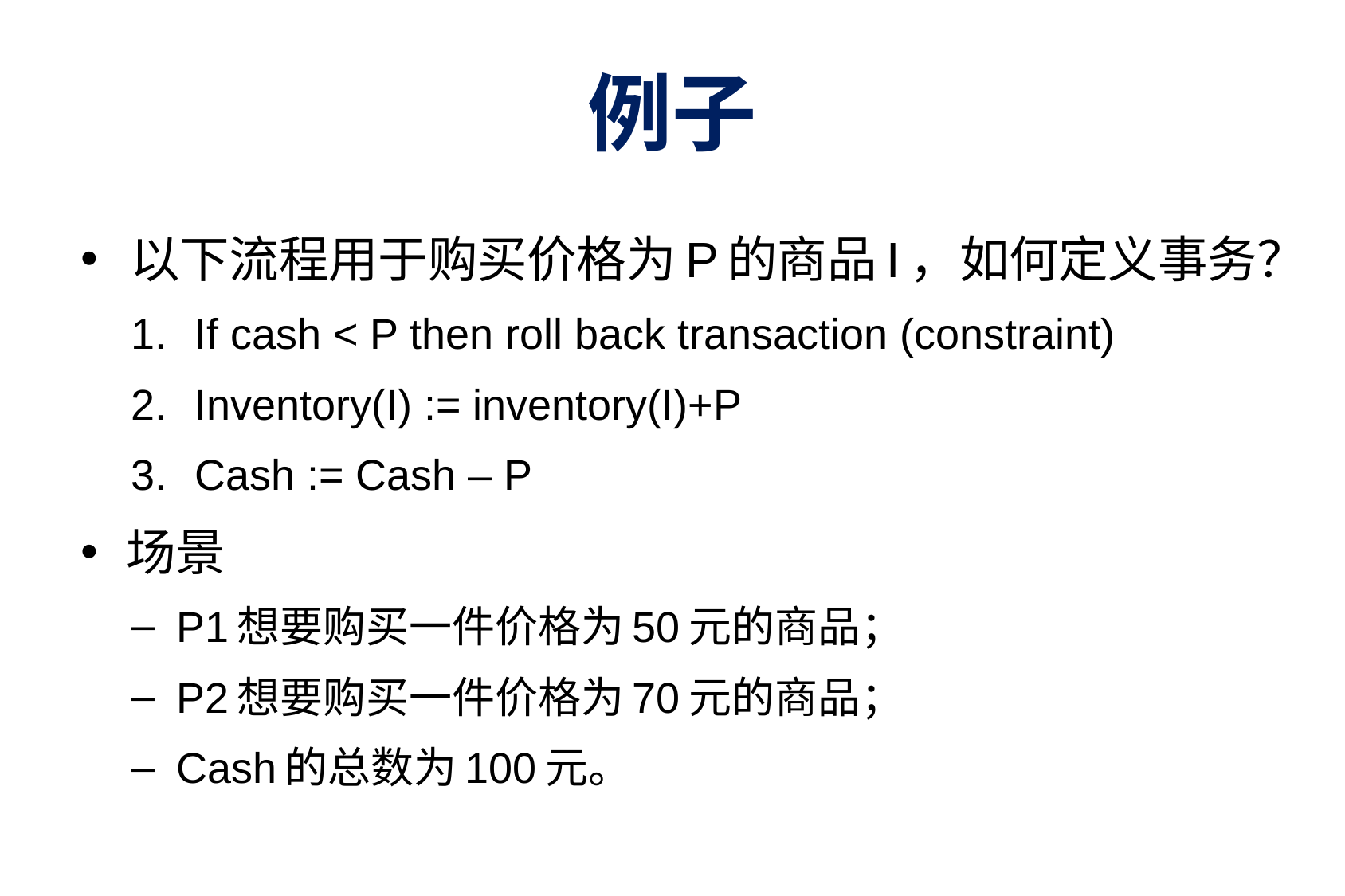

# 例子
以下流程用于购买价格为P的商品I，如何定义事务？
If cash < P then roll back transaction (constraint)
Inventory(I) := inventory(I)+P
Cash := Cash – P
场景
P1想要购买一件价格为50元的商品；
P2想要购买一件价格为70元的商品；
Cash的总数为100元。